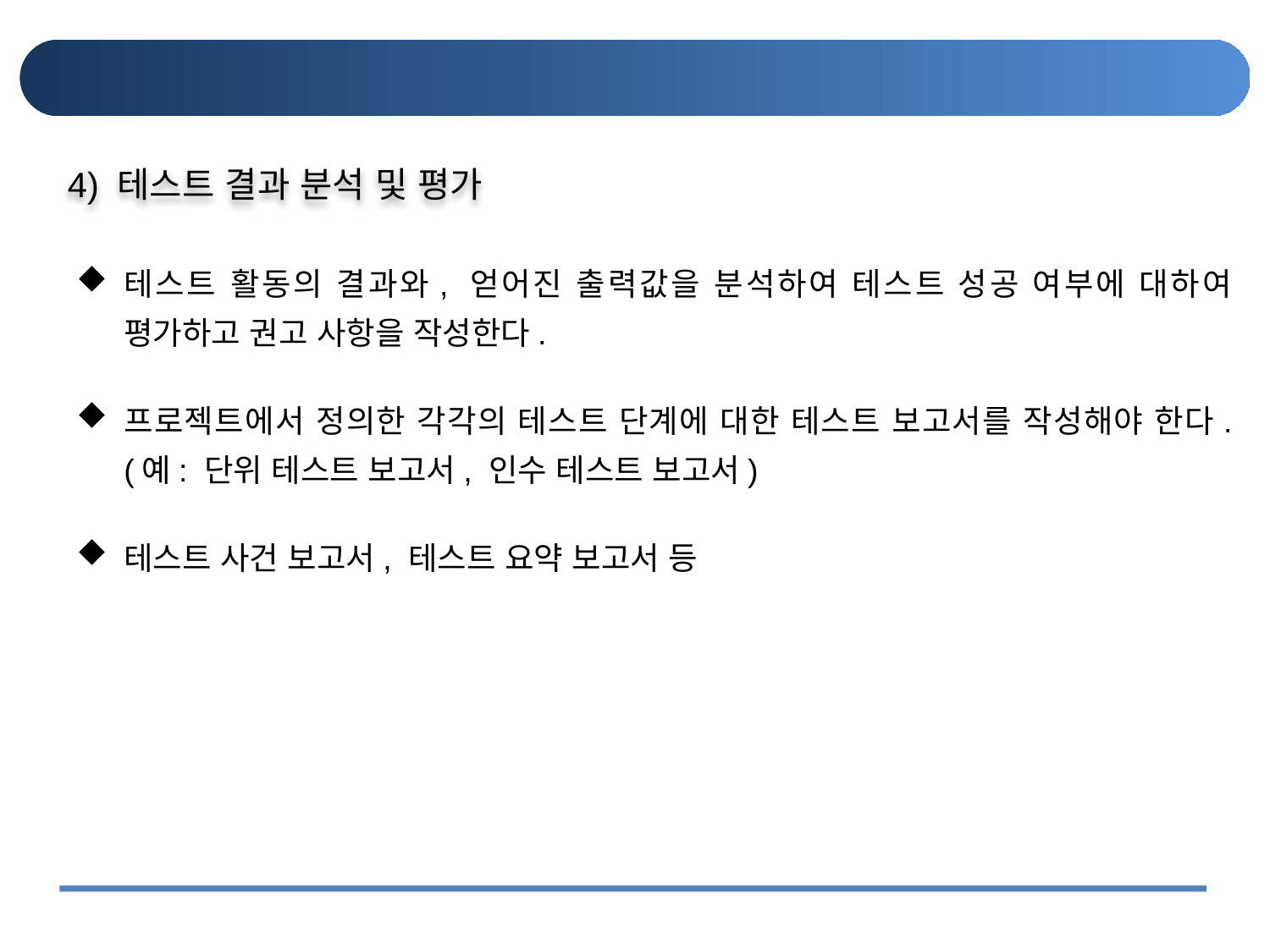

#
4) 테스트 결과 분석 및 평가
테스트 활동의 결과와, 얻어진 출력값을 분석하여 테스트 성공 여부에 대하여 평가하고 권고 사항을 작성한다.
프로젝트에서 정의한 각각의 테스트 단계에 대한 테스트 보고서를 작성해야 한다.(예: 단위 테스트 보고서, 인수 테스트 보고서)
테스트 사건 보고서, 테스트 요약 보고서 등